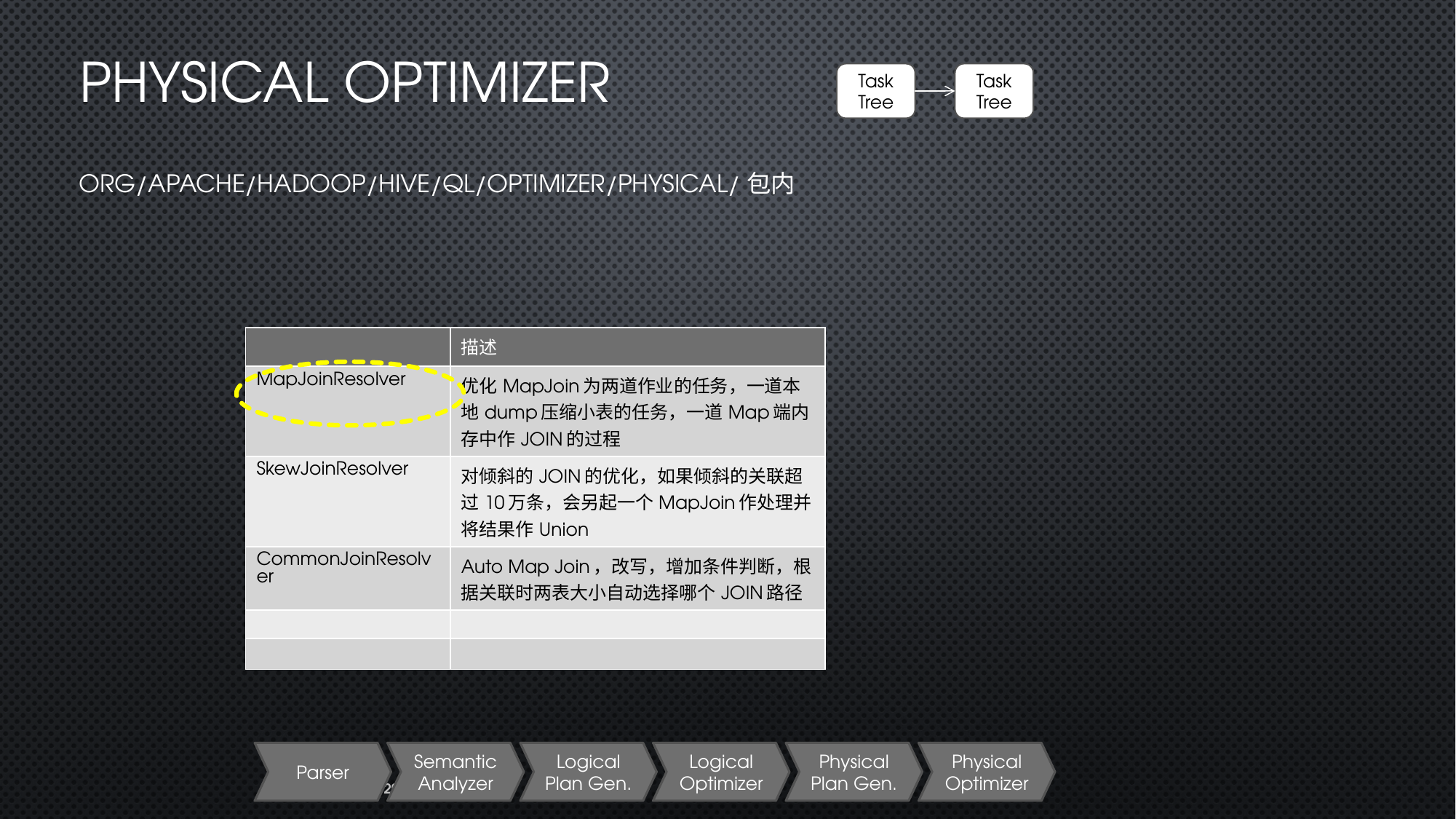

# Physical Optimizer
Task
Tree
Task
Tree
org/apache/hadoop/hive/ql/optimizer/physical/包内

|  | 描述 |
| --- | --- |
| MapJoinResolver | 优化MapJoin为两道作业的任务，一道本地dump压缩小表的任务，一道Map端内存中作JOIN的过程 |
| SkewJoinResolver | 对倾斜的JOIN的优化，如果倾斜的关联超过10万条，会另起一个MapJoin作处理并将结果作Union |
| CommonJoinResolver | Auto Map Join，改写，增加条件判断，根据关联时两表大小自动选择哪个JOIN路径 |
|  |  |
|  |  |

Parser
Semantic
Analyzer
Logical
Plan Gen.
Logical
Optimizer
Physical
Plan Gen.
Physical
Optimizer
29